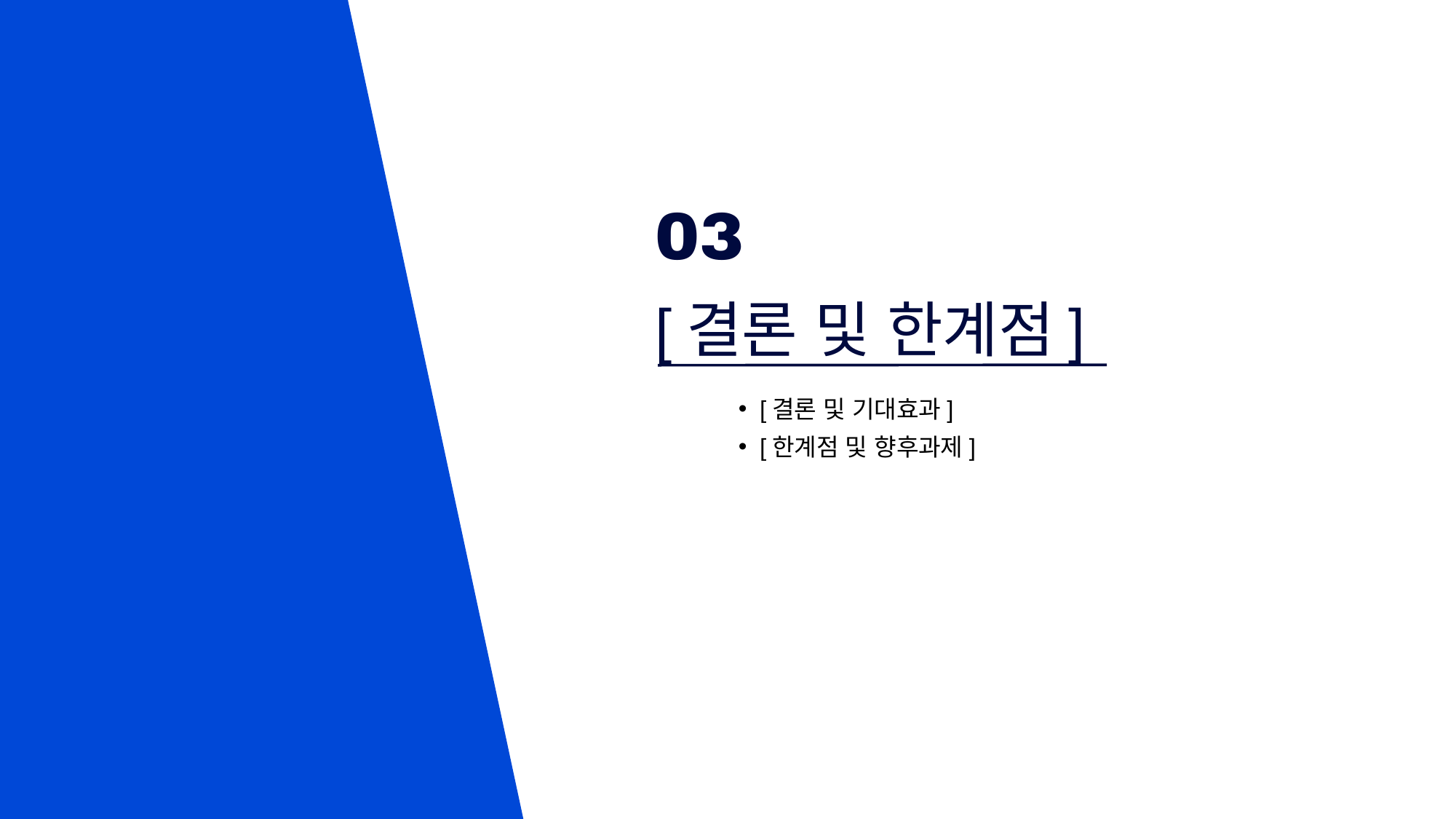

03
[결론 및 한계점]
[결론 및 기대효과]
[한계점 및 향후과제]